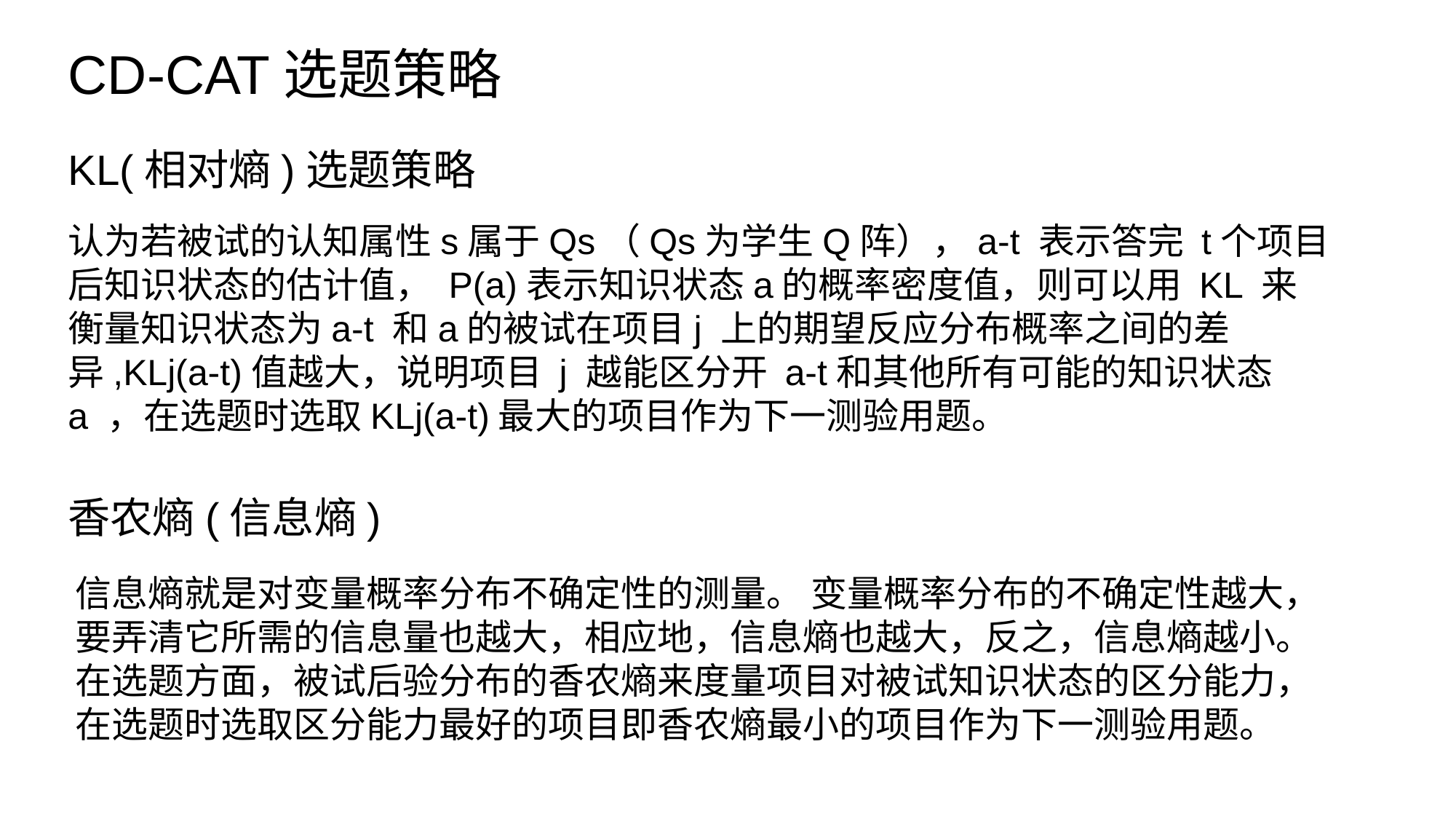

# CD-CAT选题策略
KL(相对熵)选题策略
认为若被试的认知属性s属于Qs（Qs为学生Q阵），a-t 表示答完 t个项目后知识状态的估计值， P(a)表示知识状态a的概率密度值，则可以用 KL 来衡量知识状态为a-t 和a的被试在项目j 上的期望反应分布概率之间的差异,KLj(a-t)值越大，说明项目 j 越能区分开 a-t和其他所有可能的知识状态a ，在选题时选取KLj(a-t)最大的项目作为下一测验用题。
香农熵(信息熵)
信息熵就是对变量概率分布不确定性的测量。 变量概率分布的不确定性越大， 要弄清它所需的信息量也越大，相应地，信息熵也越大，反之，信息熵越小。
在选题方面，被试后验分布的香农熵来度量项目对被试知识状态的区分能力，在选题时选取区分能力最好的项目即香农熵最小的项目作为下一测验用题。